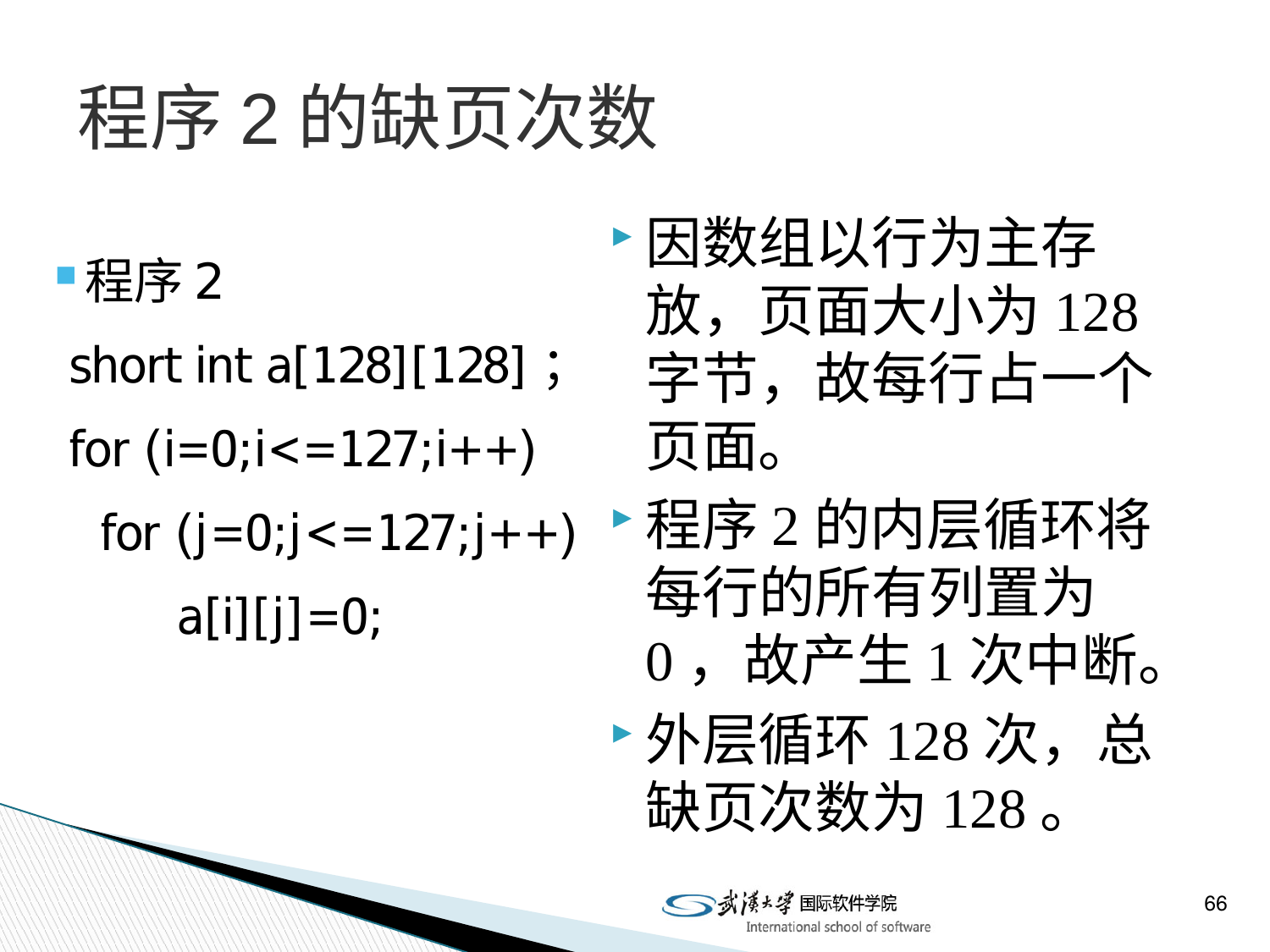

# 程序2的缺页次数
因数组以行为主存放，页面大小为128字节，故每行占一个页面。
程序2的内层循环将每行的所有列置为0，故产生1次中断。
外层循环128次，总缺页次数为128。
程序2
 short int a[128][128]；
 for (i=0;i<=127;i++)
   for (j=0;j<=127;j++)
        a[i][j]=0;